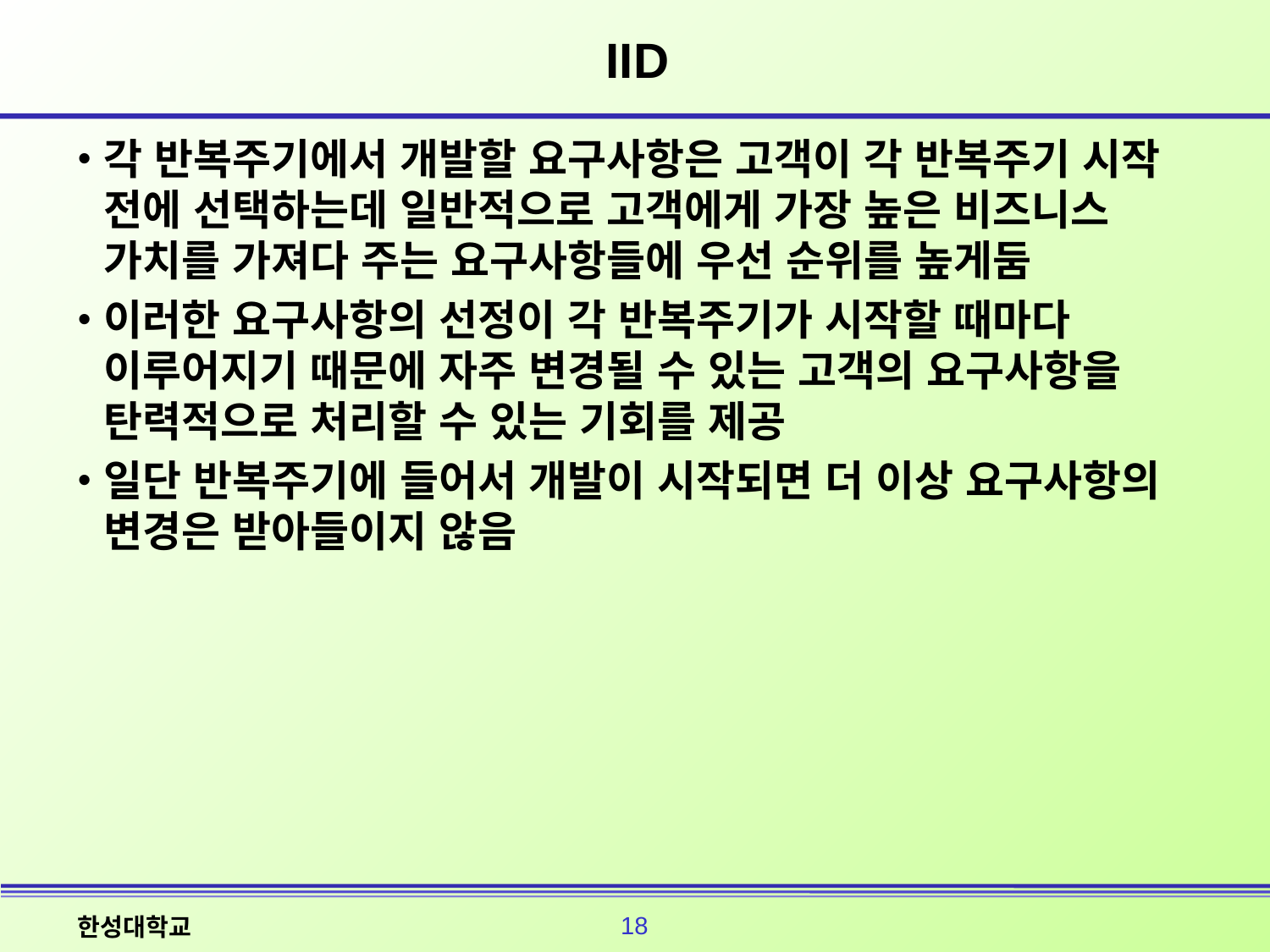

# IID
각 반복주기에서 개발할 요구사항은 고객이 각 반복주기 시작 전에 선택하는데 일반적으로 고객에게 가장 높은 비즈니스 가치를 가져다 주는 요구사항들에 우선 순위를 높게둠
이러한 요구사항의 선정이 각 반복주기가 시작할 때마다 이루어지기 때문에 자주 변경될 수 있는 고객의 요구사항을 탄력적으로 처리할 수 있는 기회를 제공
일단 반복주기에 들어서 개발이 시작되면 더 이상 요구사항의 변경은 받아들이지 않음